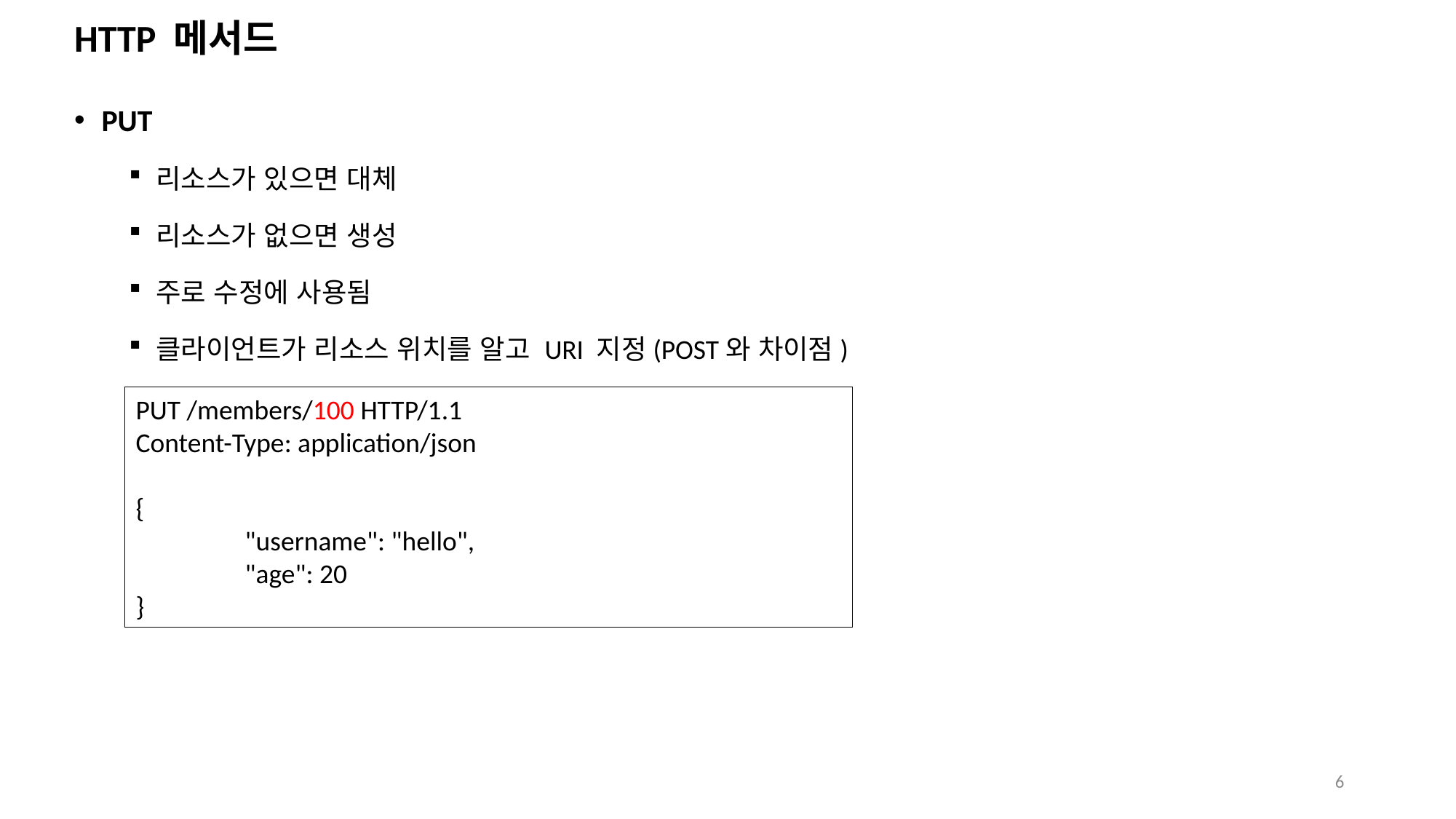

# HTTP 메서드
PUT
리소스가 있으면 대체
리소스가 없으면 생성
주로 수정에 사용됨
클라이언트가 리소스 위치를 알고 URI 지정(POST와 차이점)
PUT /members/100 HTTP/1.1
Content-Type: application/json

{
	"username": "hello",
	"age": 20
}
6